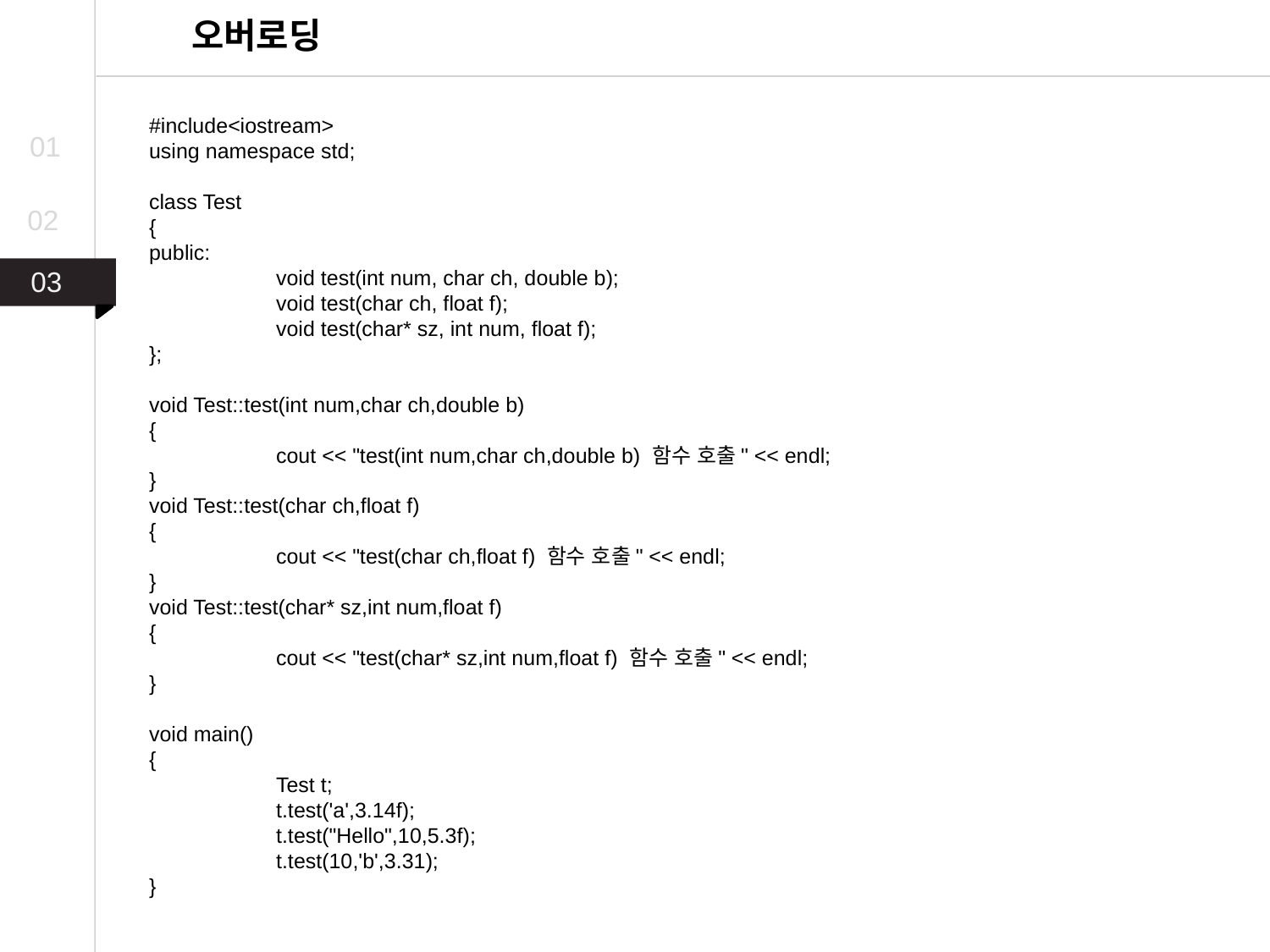

오버로딩
#include<iostream>
using namespace std;

class Test
{
public:
	void test(int num, char ch, double b);
	void test(char ch, float f);
	void test(char* sz, int num, float f);
};

void Test::test(int num,char ch,double b)
{
	cout << "test(int num,char ch,double b) 함수 호출" << endl;
}
void Test::test(char ch,float f)
{
	cout << "test(char ch,float f) 함수 호출" << endl;
}
void Test::test(char* sz,int num,float f)
{
	cout << "test(char* sz,int num,float f) 함수 호출" << endl;
}

void main()
{
	Test t;
	t.test('a',3.14f);
	t.test("Hello",10,5.3f);
	t.test(10,'b',3.31);
}
01
02
03

03
02